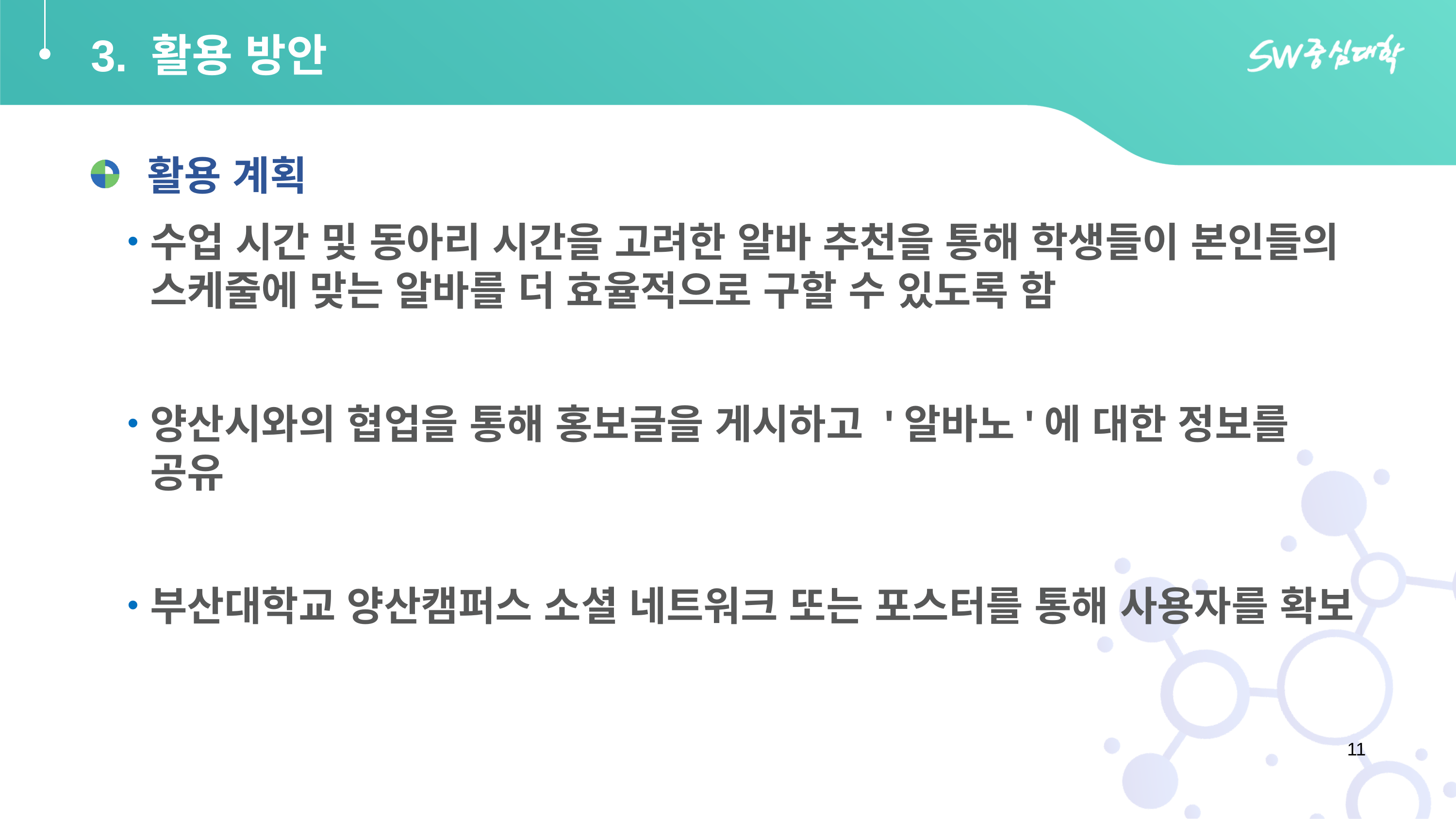

# 3. 활용 방안
  활용 계획
수업 시간 및 동아리 시간을 고려한 알바 추천을 통해 학생들이 본인들의 스케줄에 맞는 알바를 더 효율적으로 구할 수 있도록 함

양산시와의 협업을 통해 홍보글을 게시하고 '알바노'에 대한 정보를 공유

부산대학교 양산캠퍼스 소셜 네트워크 또는 포스터를 통해 사용자를 확보